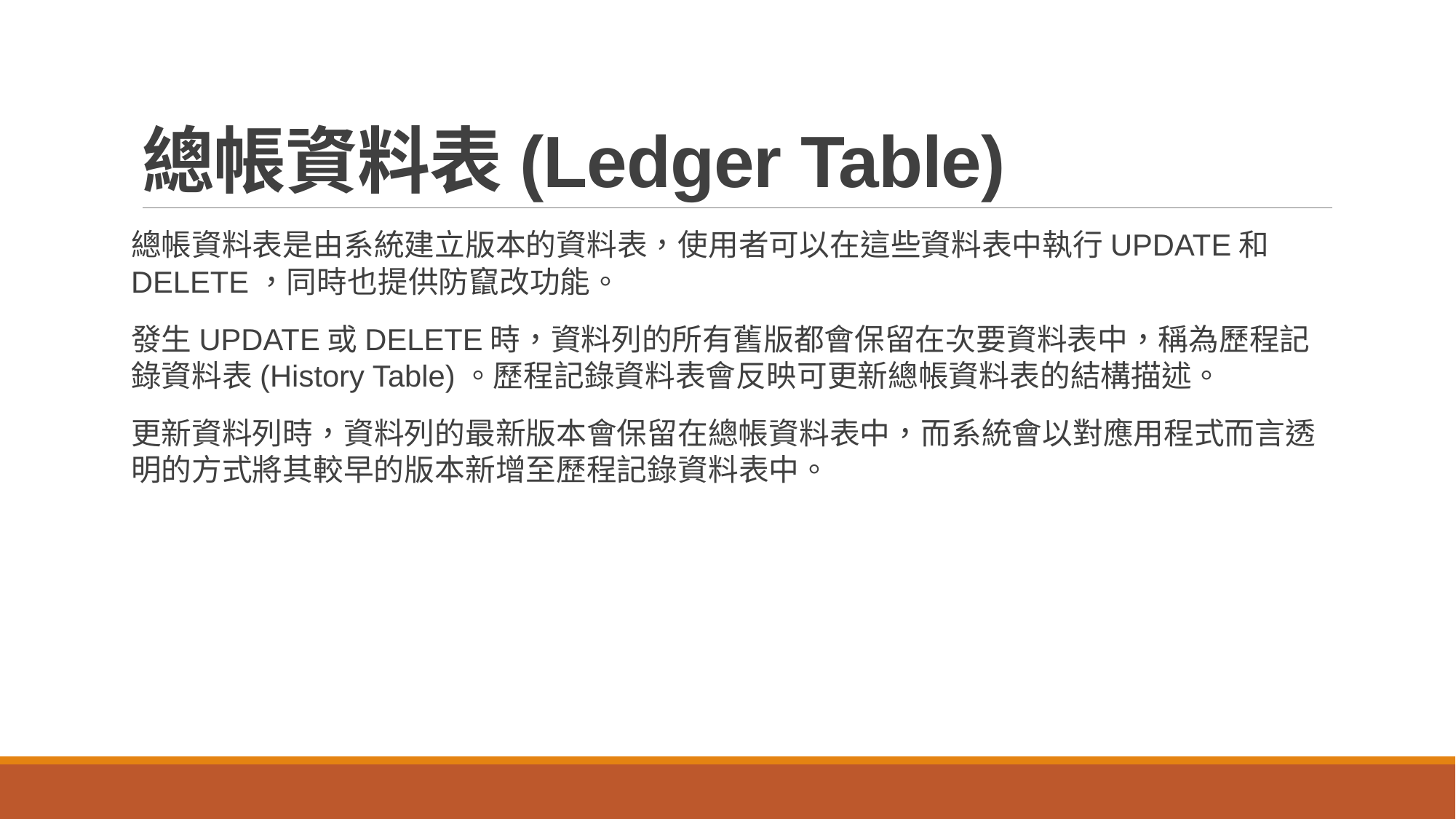

# 總帳資料表(Ledger Table)
總帳資料表是由系統建立版本的資料表，使用者可以在這些資料表中執行UPDATE和DELETE，同時也提供防竄改功能。
發生UPDATE或DELETE時，資料列的所有舊版都會保留在次要資料表中，稱為歷程記錄資料表(History Table)。歷程記錄資料表會反映可更新總帳資料表的結構描述。
更新資料列時，資料列的最新版本會保留在總帳資料表中，而系統會以對應用程式而言透明的方式將其較早的版本新增至歷程記錄資料表中。